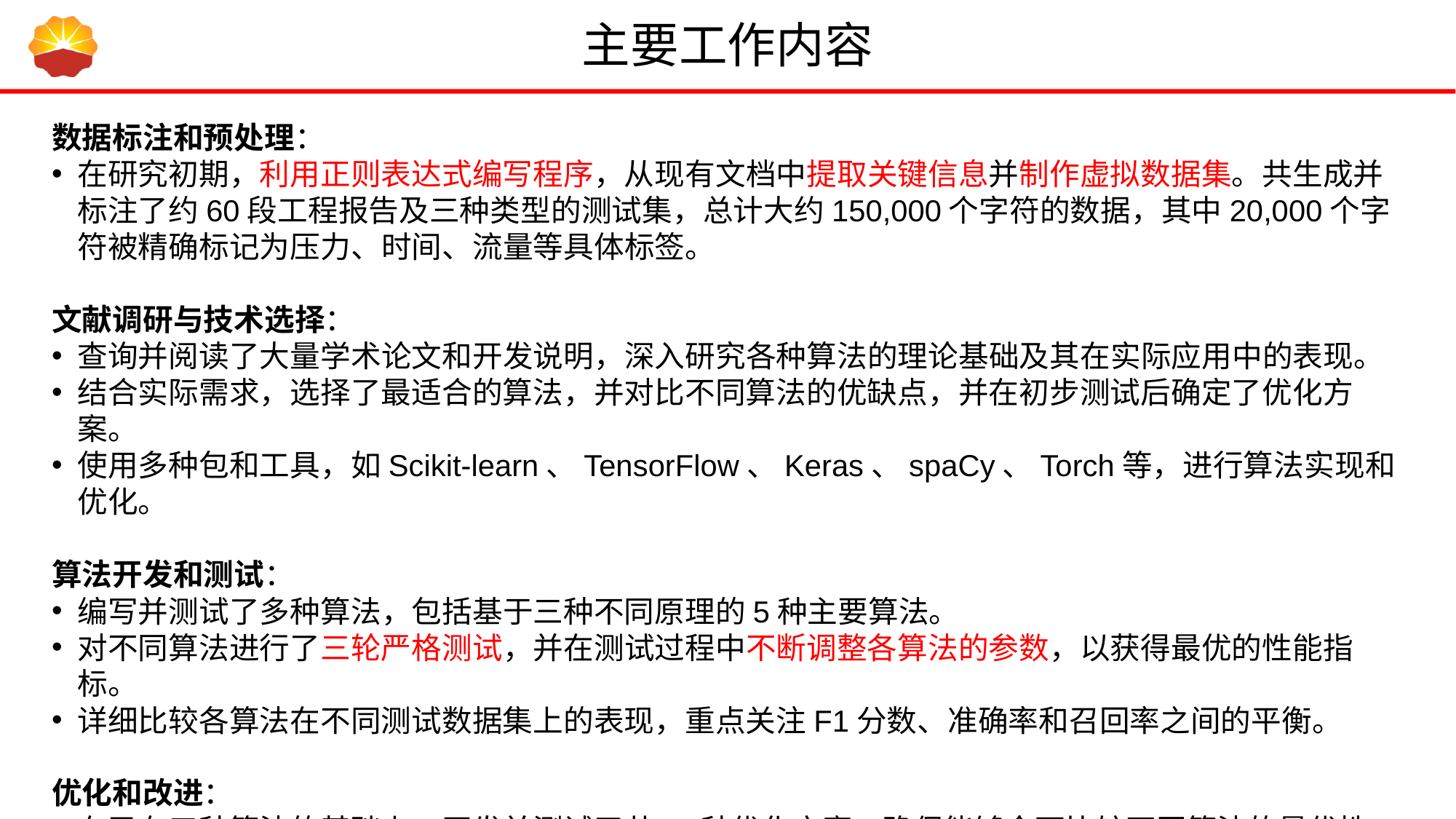

主要工作内容
数据标注和预处理：
在研究初期，利用正则表达式编写程序，从现有文档中提取关键信息并制作虚拟数据集。共生成并标注了约60段工程报告及三种类型的测试集，总计大约150,000个字符的数据，其中20,000个字符被精确标记为压力、时间、流量等具体标签。

文献调研与技术选择：
查询并阅读了大量学术论文和开发说明，深入研究各种算法的理论基础及其在实际应用中的表现。
结合实际需求，选择了最适合的算法，并对比不同算法的优缺点，并在初步测试后确定了优化方案。
使用多种包和工具，如Scikit-learn、TensorFlow、Keras、spaCy、Torch等，进行算法实现和优化。

算法开发和测试：
编写并测试了多种算法，包括基于三种不同原理的5种主要算法。
对不同算法进行了三轮严格测试，并在测试过程中不断调整各算法的参数，以获得最优的性能指标。
详细比较各算法在不同测试数据集上的表现，重点关注F1分数、准确率和召回率之间的平衡。

优化和改进：
在已有五种算法的基础上，开发并测试了共11种优化方案，确保能够全面比较不同算法的最优性能。
持续优化算法，改进模型的表现，以确保在各种实际应用场景中都能达到最佳效果。